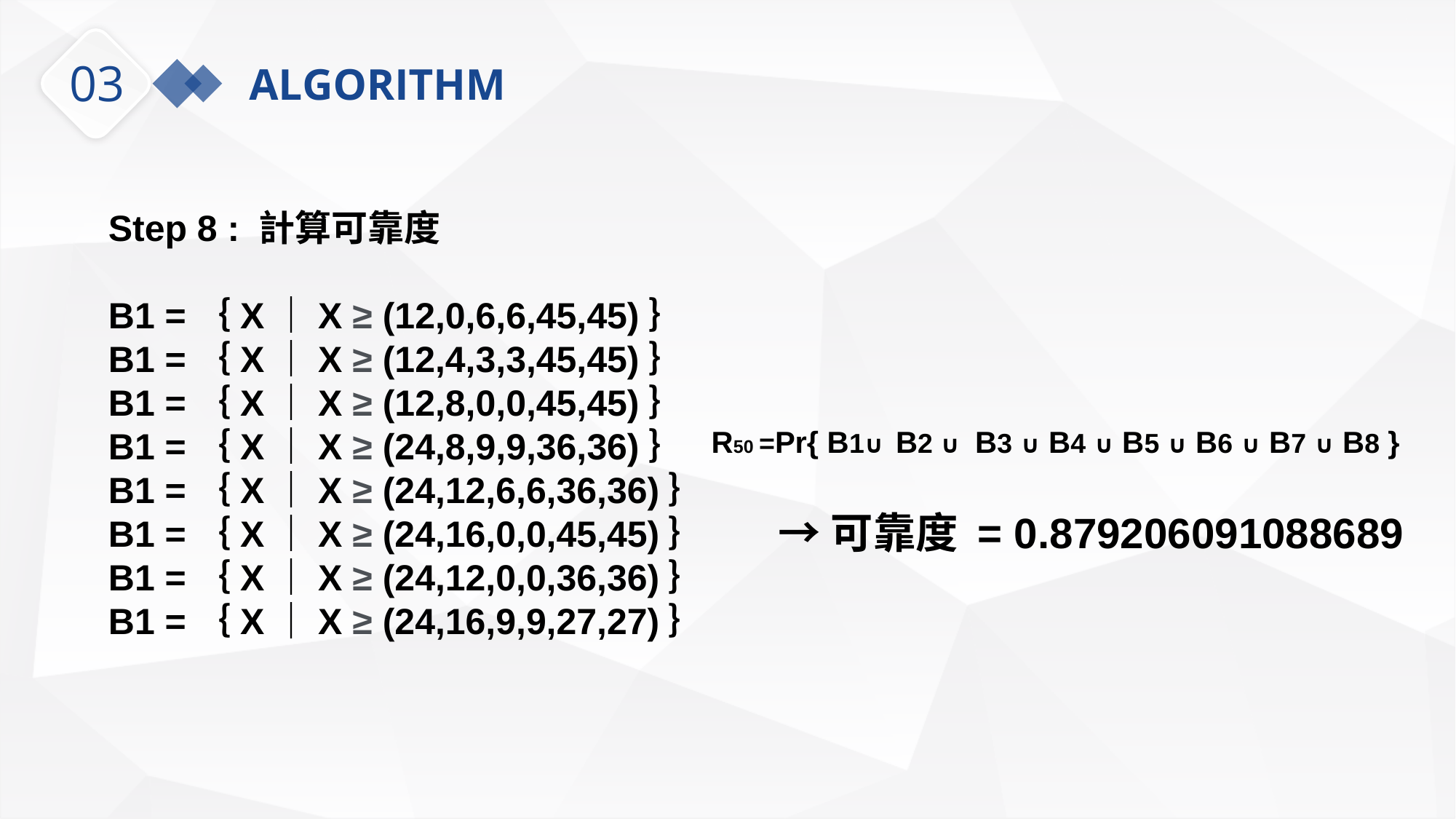

03
ALGORITHM

Step 8 : 計算可靠度

B1 =｛X｜X ≥ (12,0,6,6,45,45)｝
B1 =｛X｜X ≥ (12,4,3,3,45,45)｝
B1 =｛X｜X ≥ (12,8,0,0,45,45)｝
B1 =｛X｜X ≥ (24,8,9,9,36,36)｝
B1 =｛X｜X ≥ (24,12,6,6,36,36)｝
B1 =｛X｜X ≥ (24,16,0,0,45,45)｝
B1 =｛X｜X ≥ (24,12,0,0,36,36)｝
B1 =｛X｜X ≥ (24,16,9,9,27,27)｝

R50 =Pr{ B1∪ B2 ∪ B3 ∪ B4 ∪ B5 ∪ B6 ∪ B7 ∪ B8 }

→可靠度 = 0.879206091088689​